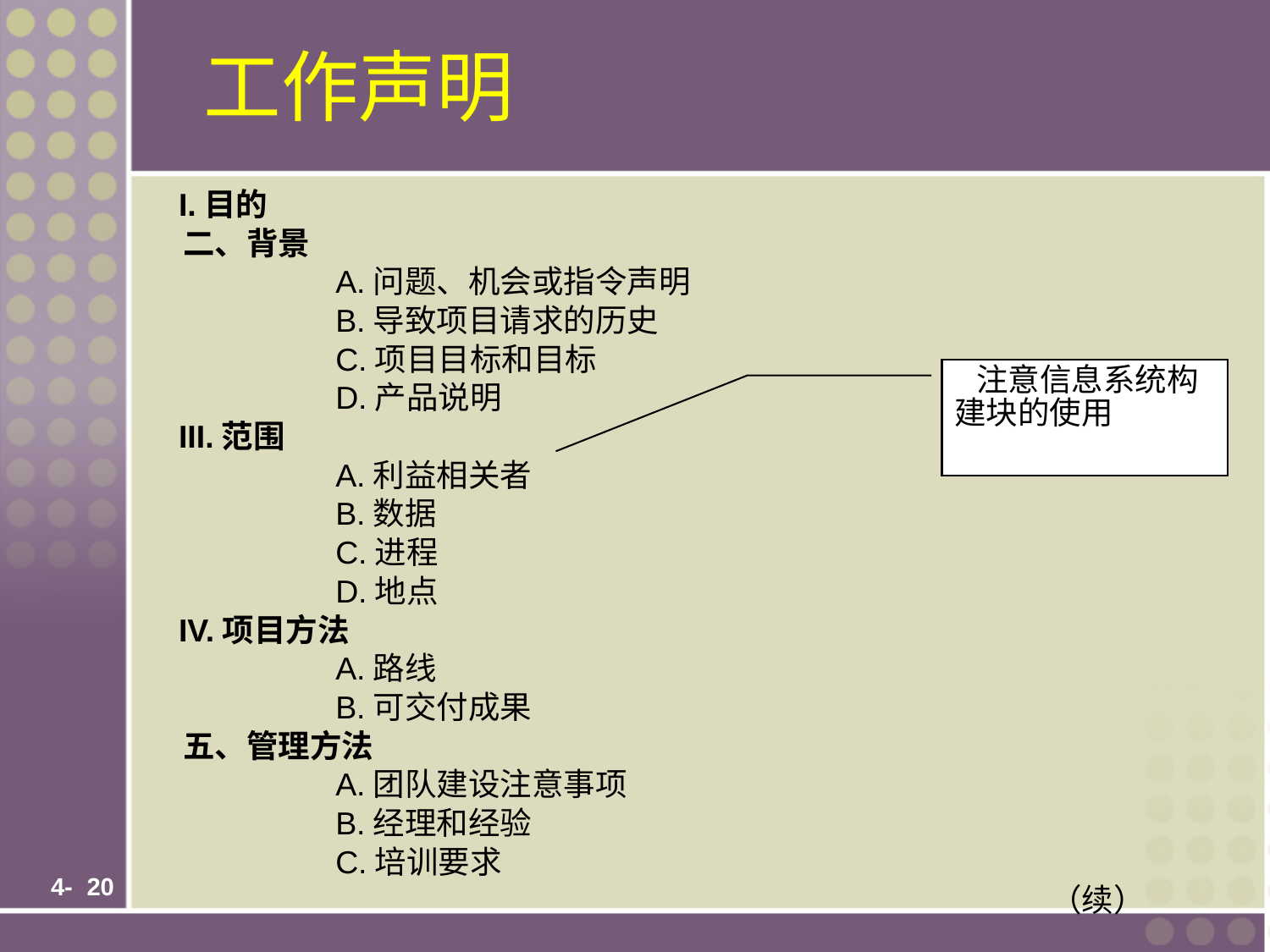

# 工作声明
  I.目的
  二、背景
  		A.问题、机会或指令声明
  		B.导致项目请求的历史
  		C.项目目标和目标
  		D.产品说明
  III.范围
  		A.利益相关者
  		B.数据
  		C.进程
  		D.地点
  IV.项目方法
  		A.路线
  		B.可交付成果
  五、管理方法
  		A.团队建设注意事项
  		B.经理和经验
  		C.培训要求
  							          （续）
  注意信息系统构建块的使用
  4-  20